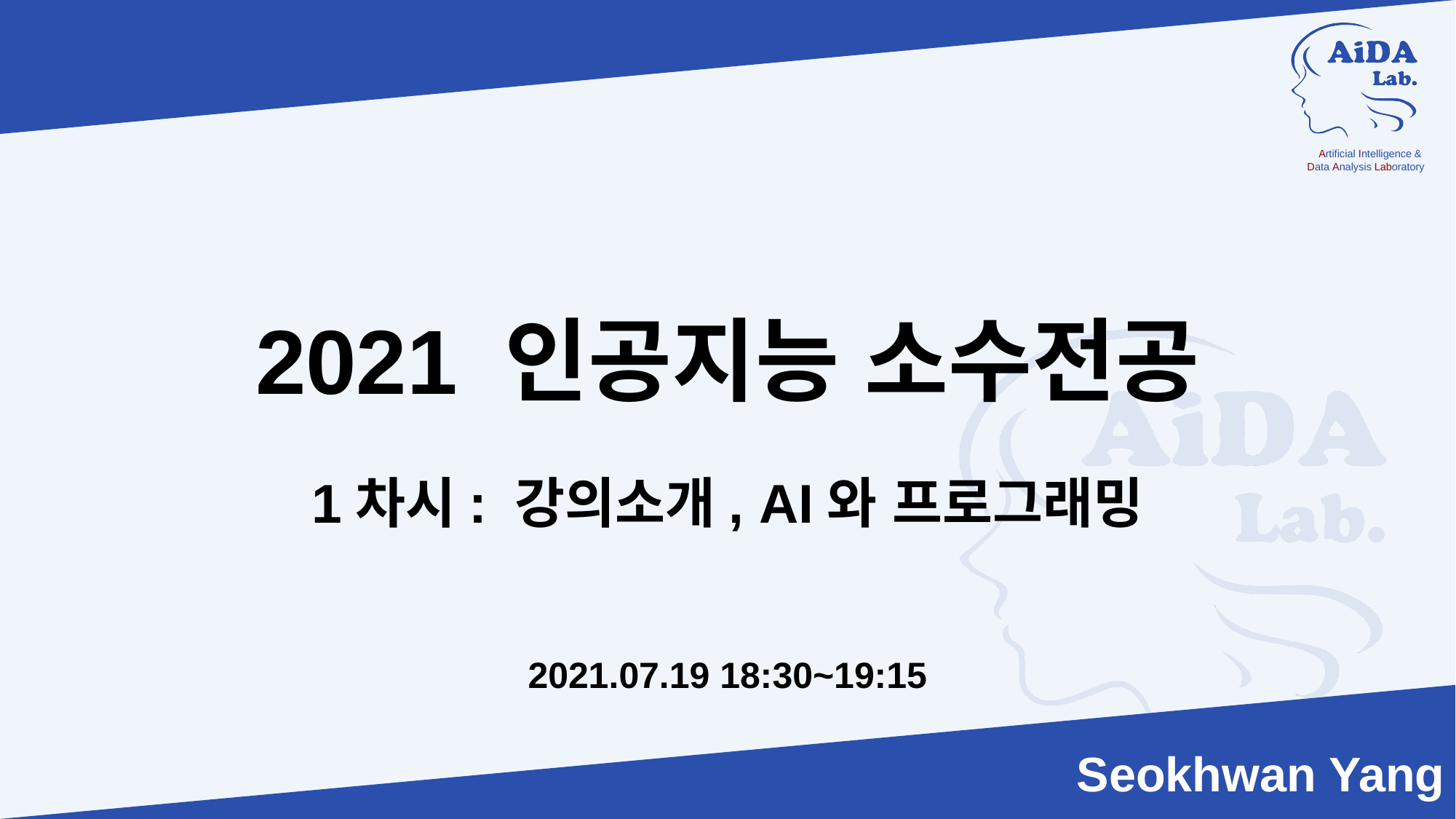

# 2021 인공지능 소수전공
1차시: 강의소개, AI와 프로그래밍

2021.07.19 18:30~19:15